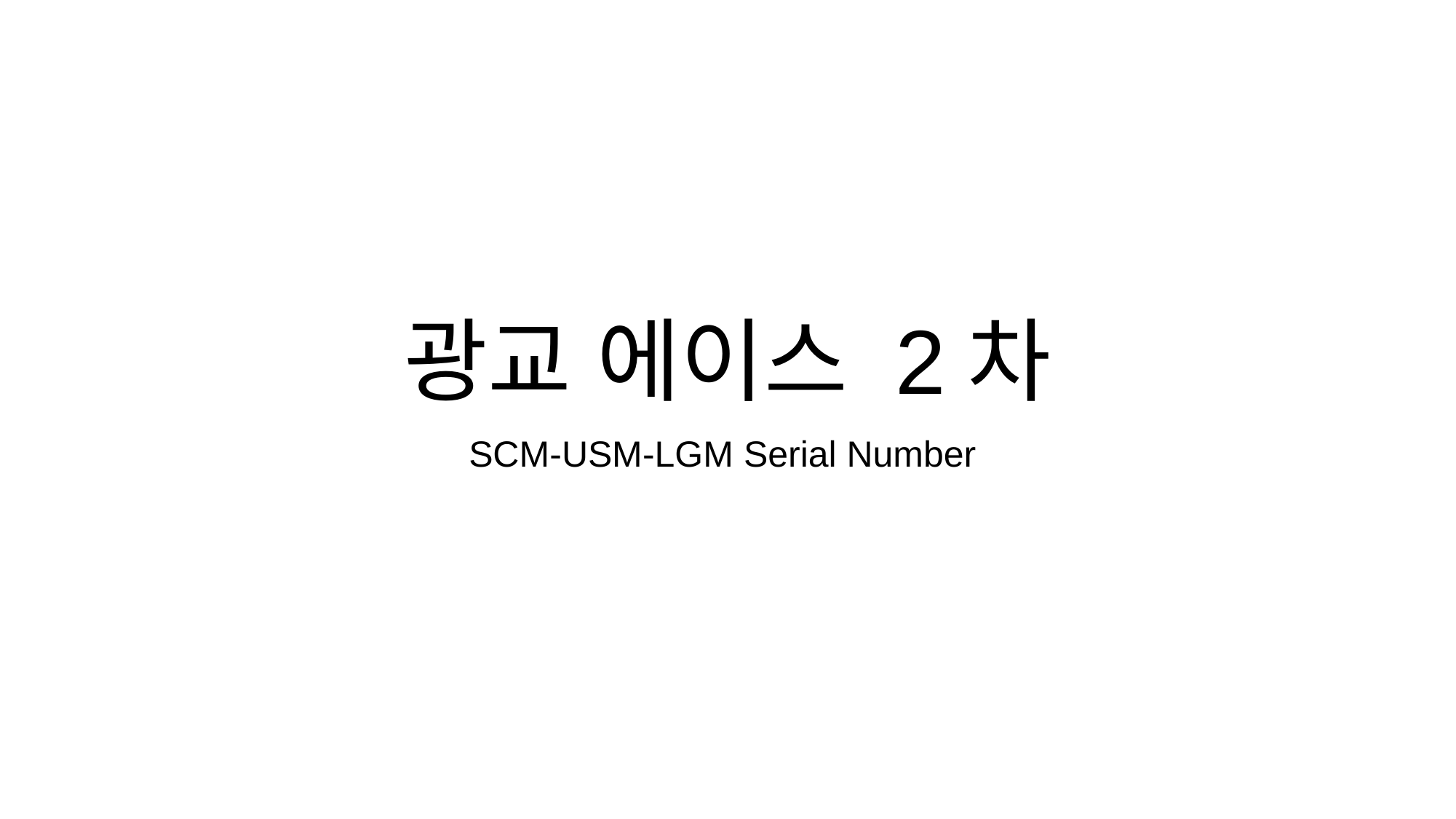

# 광교 에이스 2차
SCM-USM-LGM Serial Number